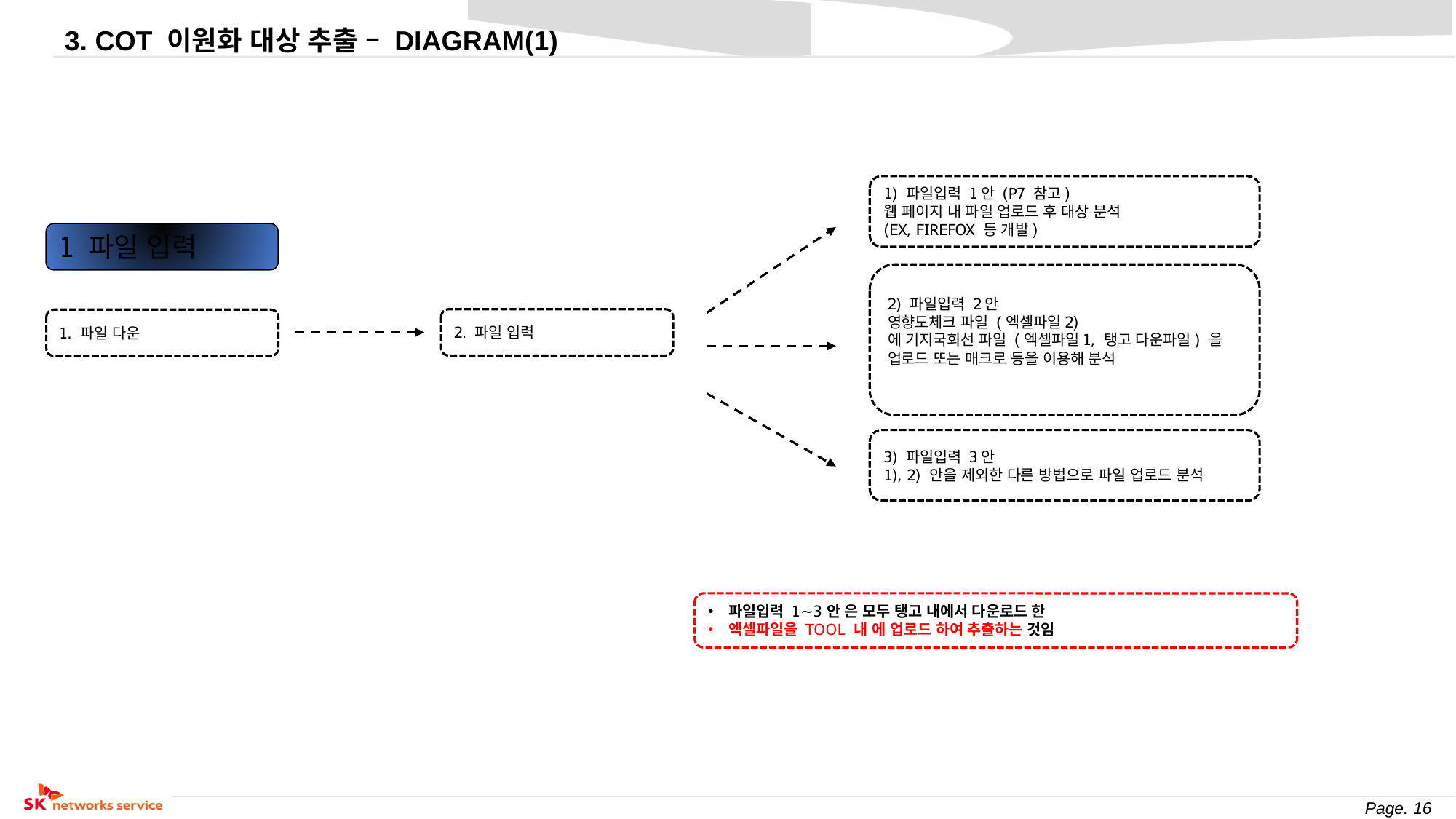

3. COT 이원화 대상 추출 – DIAGRAM(1)
1) 파일입력 1안 (P7 참고)
웹 페이지 내 파일 업로드 후 대상 분석
(EX, FIREFOX 등 개발)
1 파일 입력
2) 파일입력 2안
영향도체크 파일 (엑셀파일2)
에 기지국회선 파일 (엑셀파일1, 탱고 다운파일) 을
업로드 또는 매크로 등을 이용해 분석

2. 파일 입력
1. 파일 다운
3) 파일입력 3안
1), 2) 안을 제외한 다른 방법으로 파일 업로드 분석
파일입력 1~3안 은 모두 탱고 내에서 다운로드 한
엑셀파일을 TOOL 내 에 업로드 하여 추출하는 것임